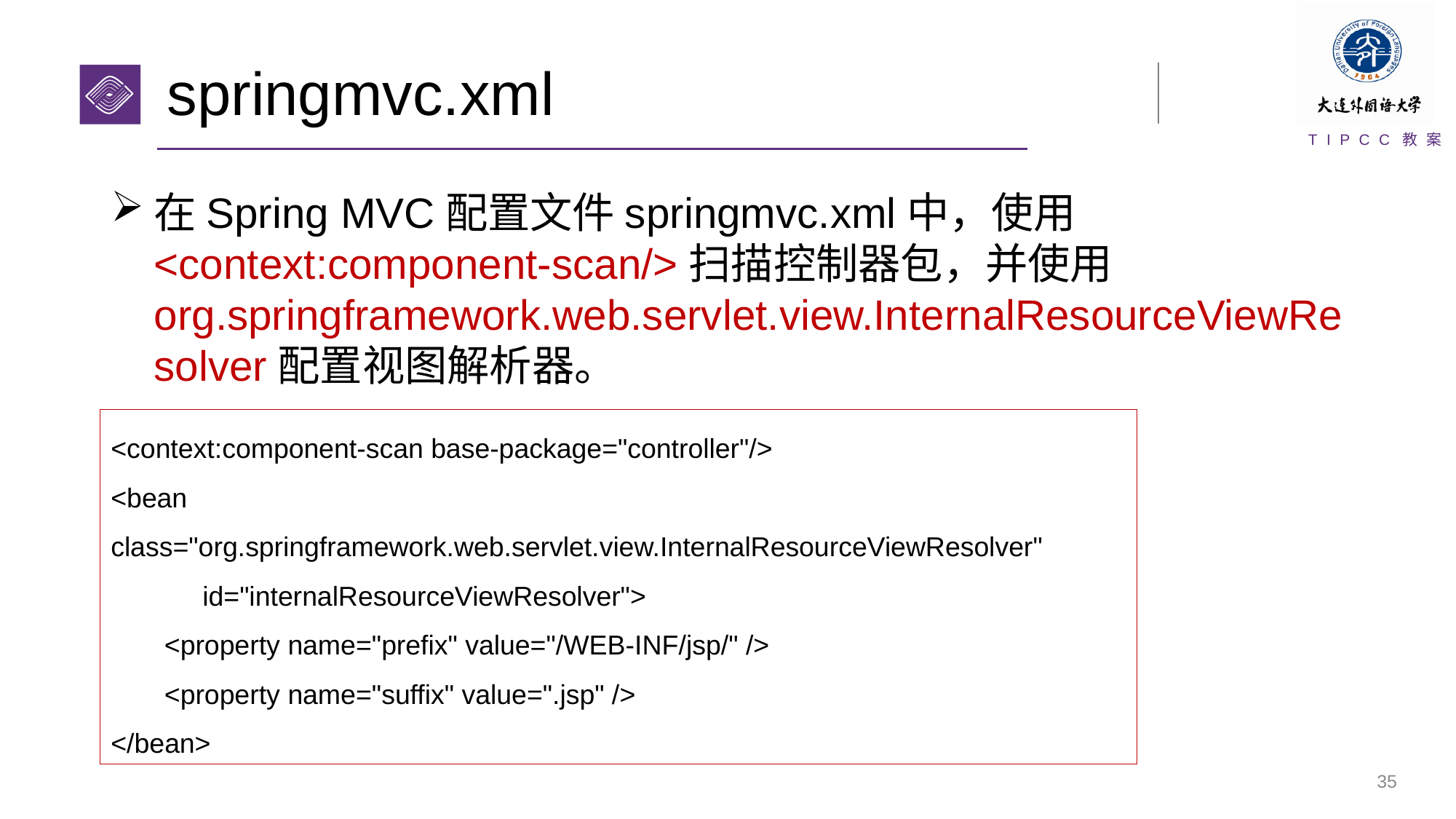

# springmvc.xml
在Spring MVC配置文件springmvc.xml中，使用<context:component-scan/>扫描控制器包，并使用org.springframework.web.servlet.view.InternalResourceViewResolver配置视图解析器。
<context:component-scan base-package="controller"/>
<bean class="org.springframework.web.servlet.view.InternalResourceViewResolver"
            id="internalResourceViewResolver">
       <property name="prefix" value="/WEB-INF/jsp/" />
       <property name="suffix" value=".jsp" />
</bean>
35